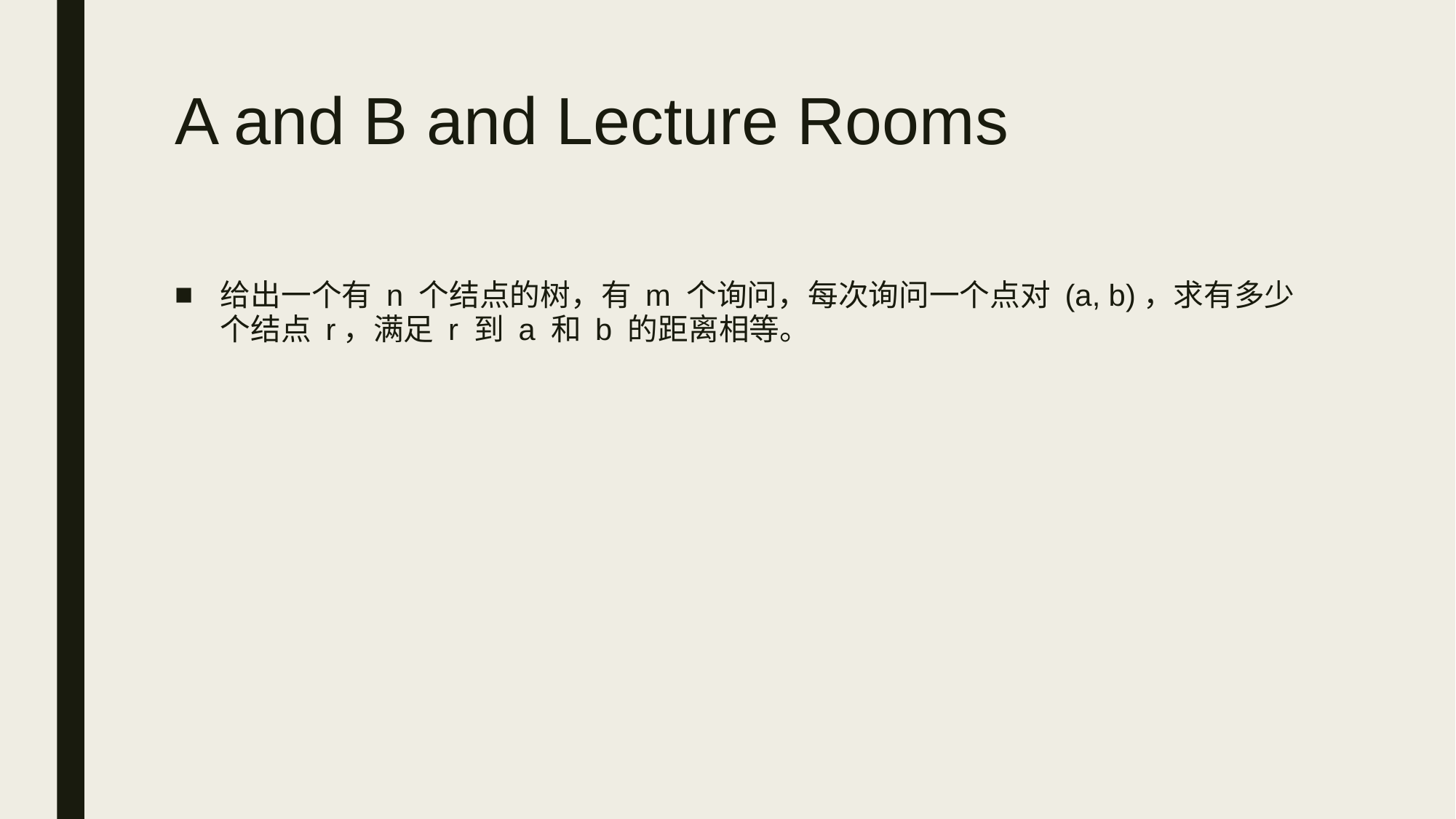

# A and B and Lecture Rooms
给出⼀个有 n 个结点的树，有 m 个询问，每次询问⼀个点对 (a, b)，求有多少个结点 r，满足 r 到 a 和 b 的距离相等。